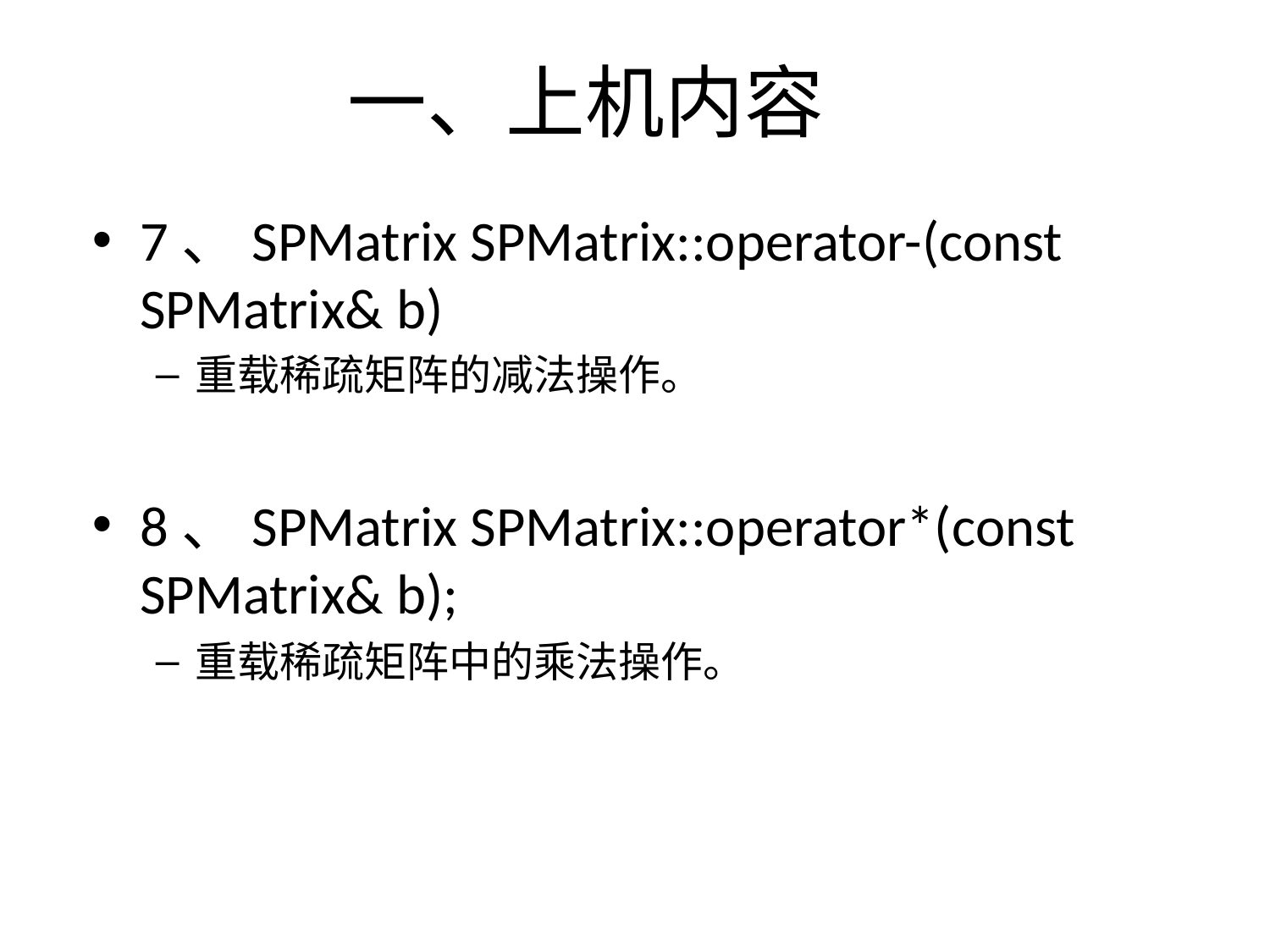

一、上机内容
7、SPMatrix SPMatrix::operator-(const SPMatrix& b)
重载稀疏矩阵的减法操作。

8、SPMatrix SPMatrix::operator*(const SPMatrix& b);
重载稀疏矩阵中的乘法操作。